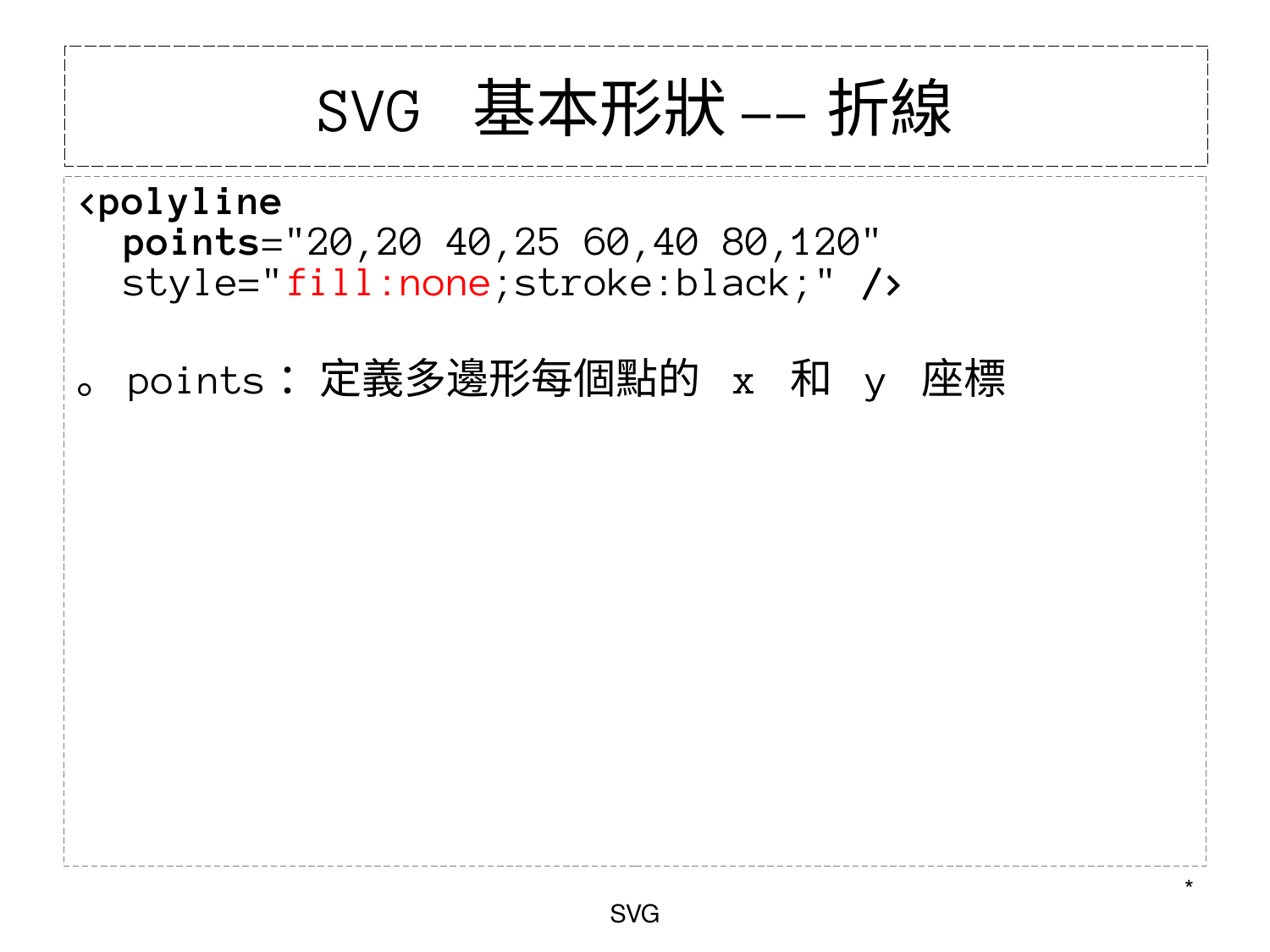

# SVG 基本形狀--折線
<polyline
points="20,20 40,25 60,40 80,120" style="fill:none;stroke:black;" />

。points：定義多邊形每個點的 x 和 y 座標

*
SVG